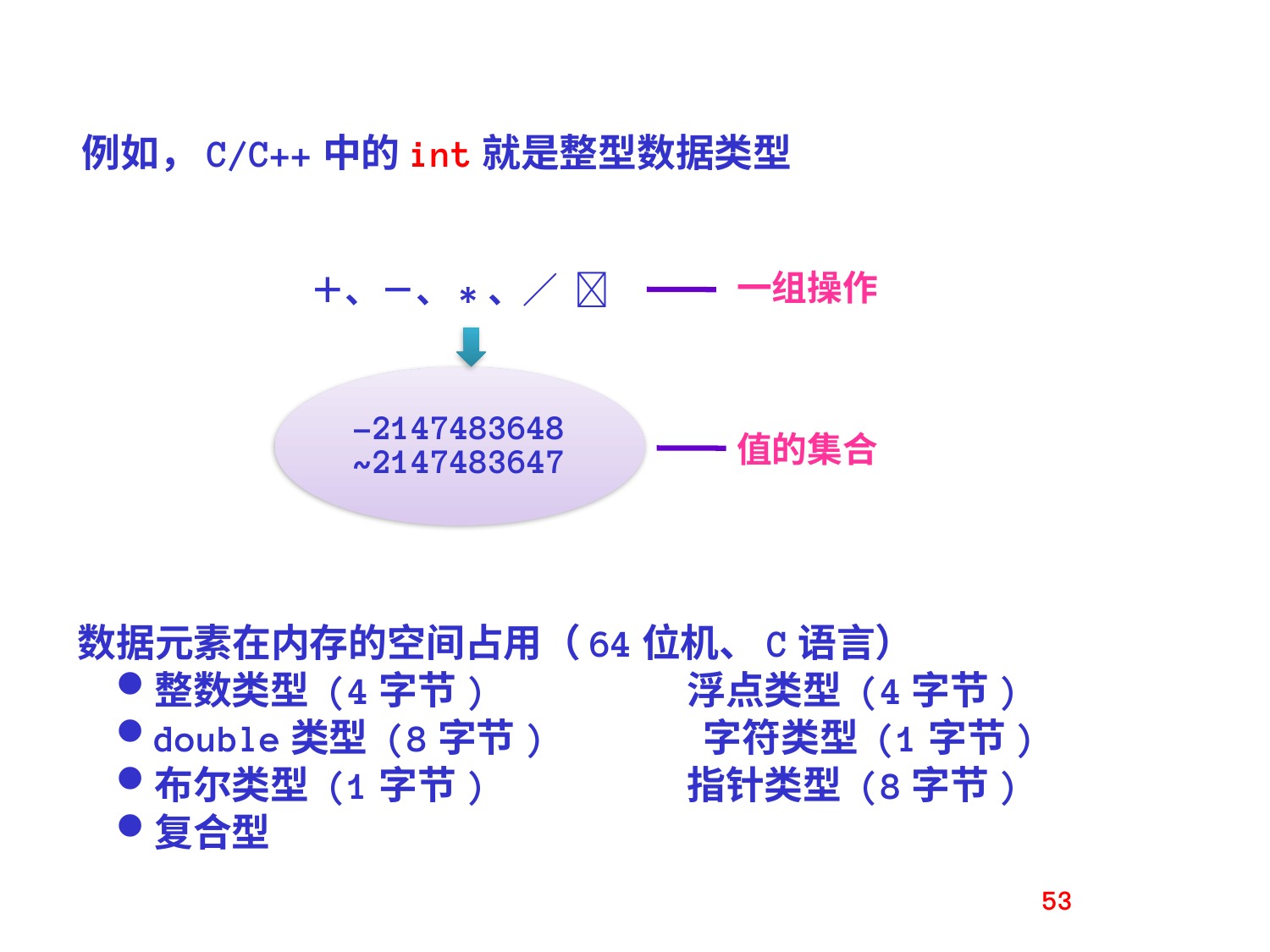

例如，C/C++中的int就是整型数据类型
一组操作
值的集合
＋、－、*、／  …

-2147483648 ~2147483647
数据元素在内存的空间占用（64位机、C语言）
整数类型 (4字节)         浮点类型 (4字节)
double类型 (8字节)       字符类型 (1字节)
布尔类型 (1字节)         指针类型 (8字节)
复合型
53